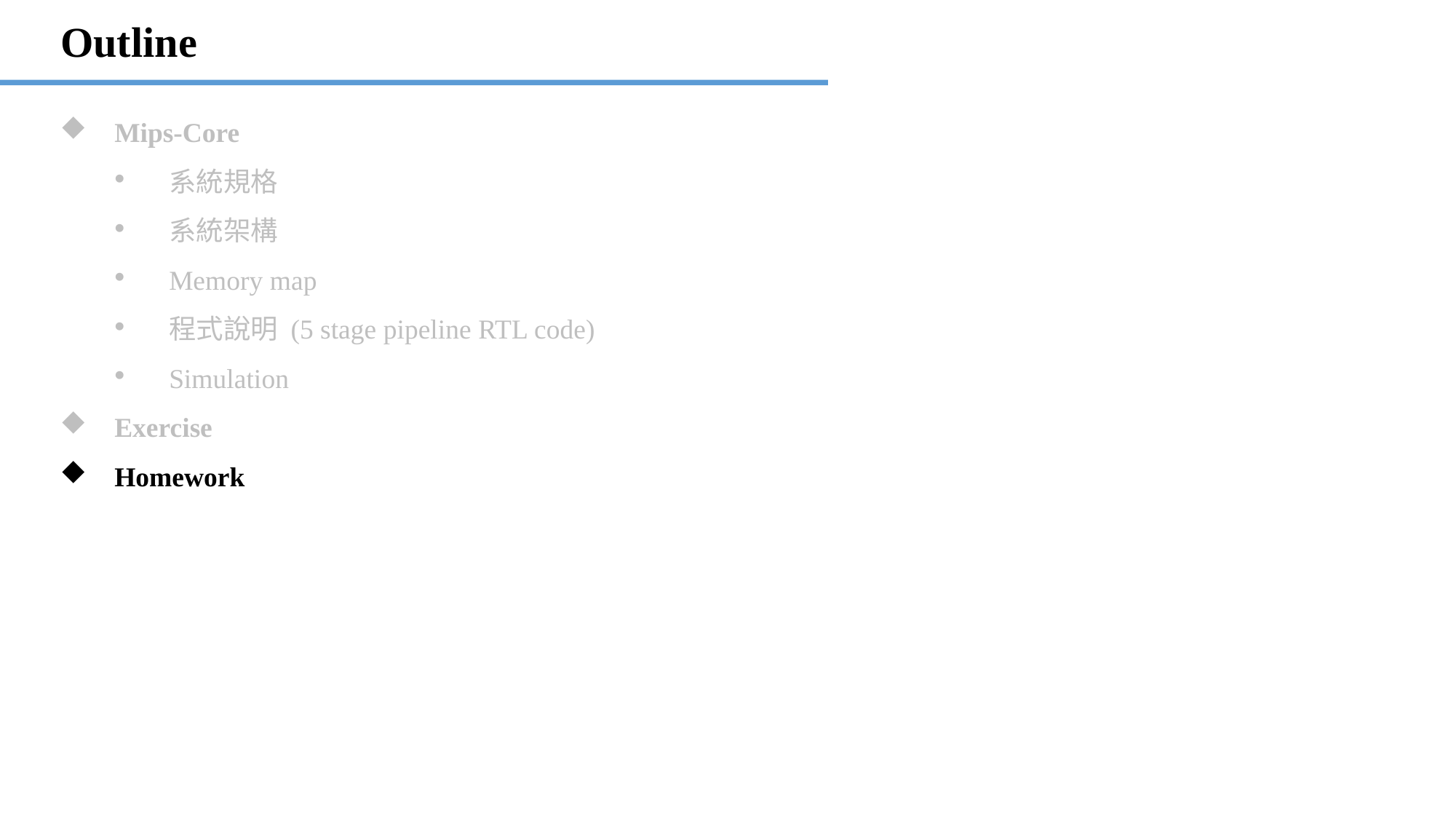

Outline

Mips-Core
系統規格
系統架構
Memory map
程式說明 (5 stage pipeline RTL code)
Simulation
Exercise
Homework